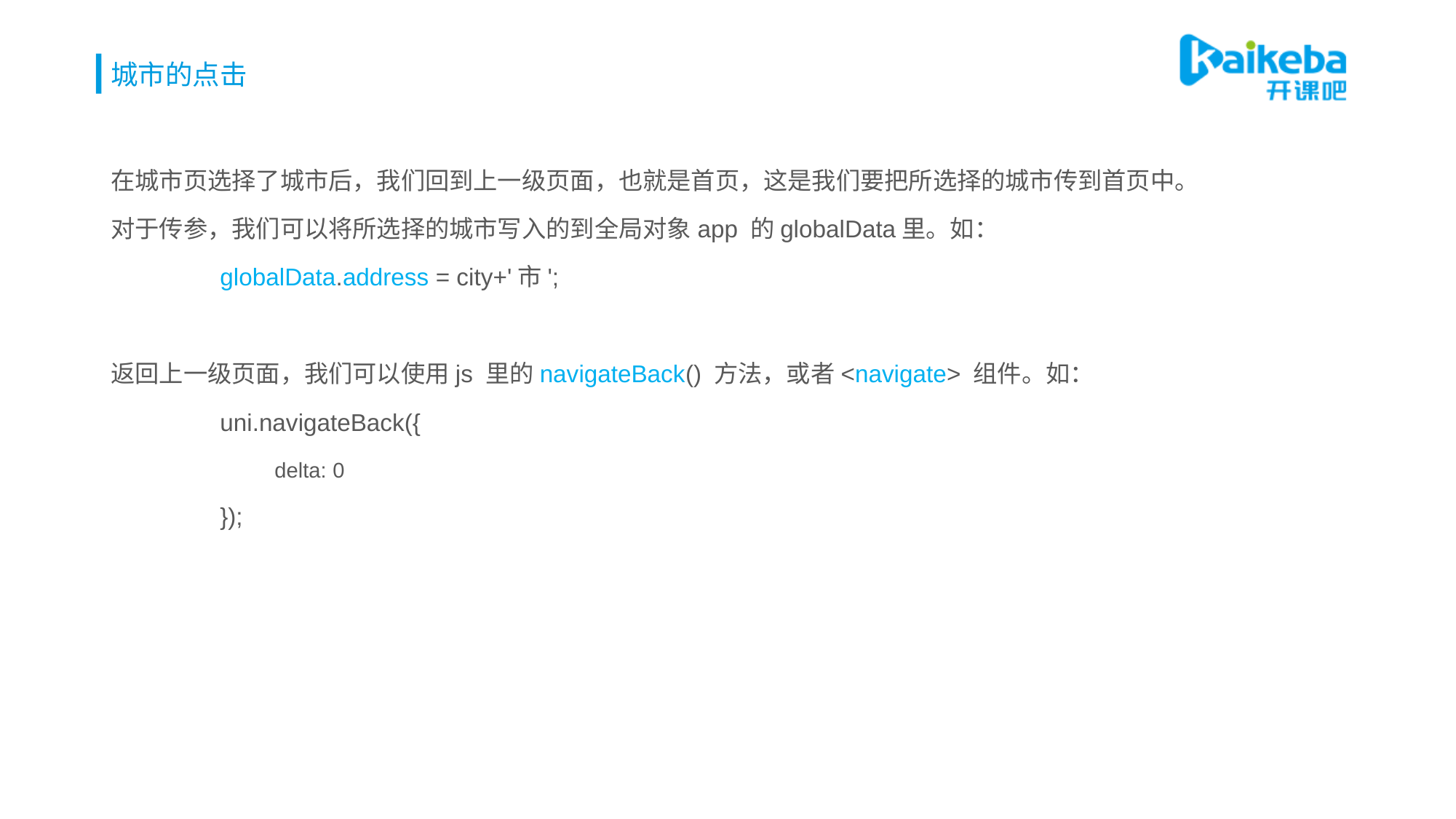

# 城市的点击
在城市页选择了城市后，我们回到上一级页面，也就是首页，这是我们要把所选择的城市传到首页中。
对于传参，我们可以将所选择的城市写入的到全局对象app 的globalData里。如：
	globalData.address = city+'市';

返回上一级页面，我们可以使用js 里的navigateBack() 方法，或者<navigate> 组件。如：
	uni.navigateBack({
	delta: 0
	});